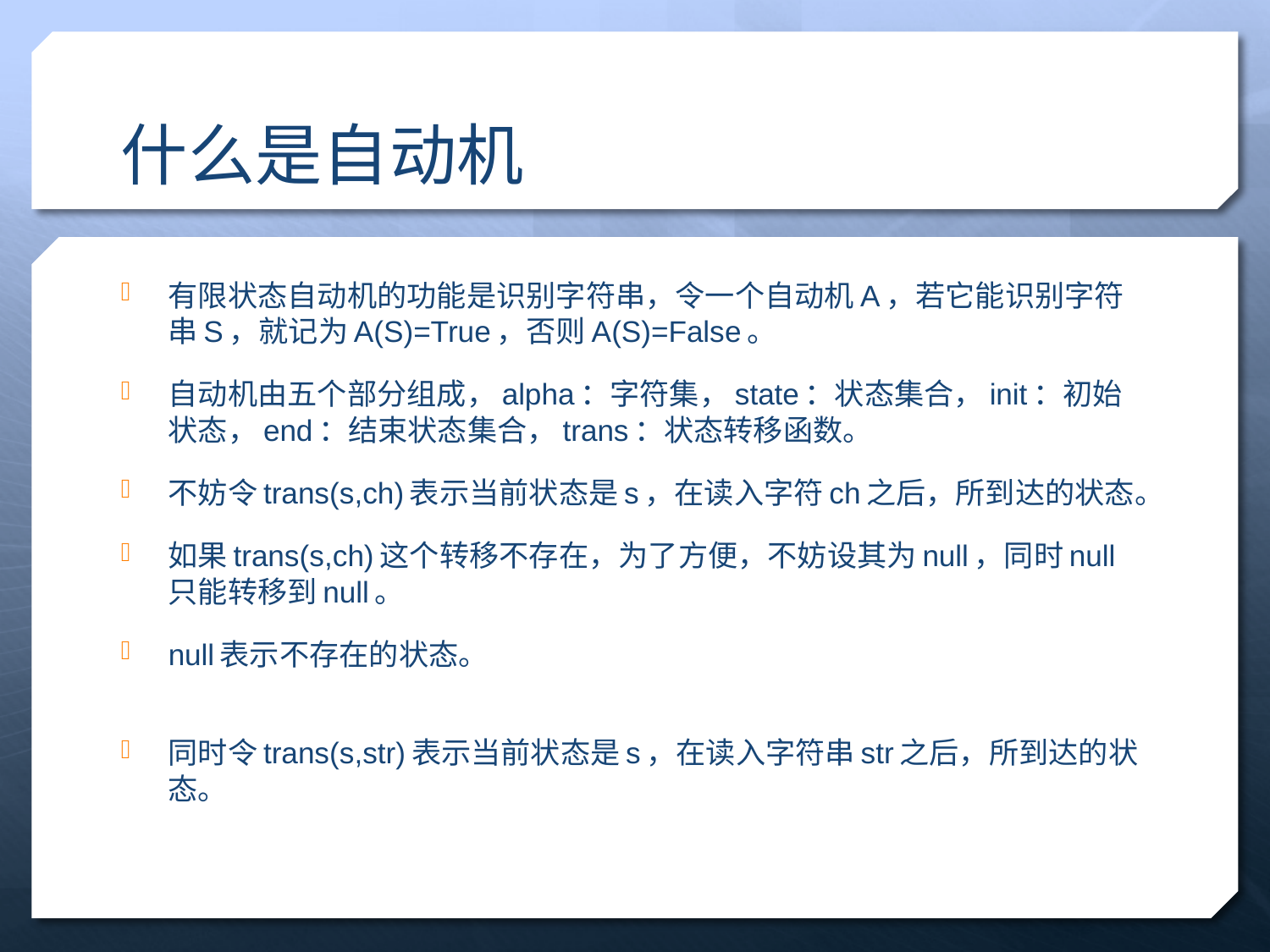

# 什么是自动机
有限状态自动机的功能是识别字符串，令一个自动机A，若它能识别字符串S，就记为A(S)=True，否则A(S)=False。
自动机由五个部分组成，alpha：字符集，state：状态集合，init：初始状态，end：结束状态集合，trans：状态转移函数。
不妨令trans(s,ch)表示当前状态是s，在读入字符ch之后，所到达的状态。
如果trans(s,ch)这个转移不存在，为了方便，不妨设其为null，同时null只能转移到null。
null表示不存在的状态。
同时令trans(s,str)表示当前状态是s，在读入字符串str之后，所到达的状态。